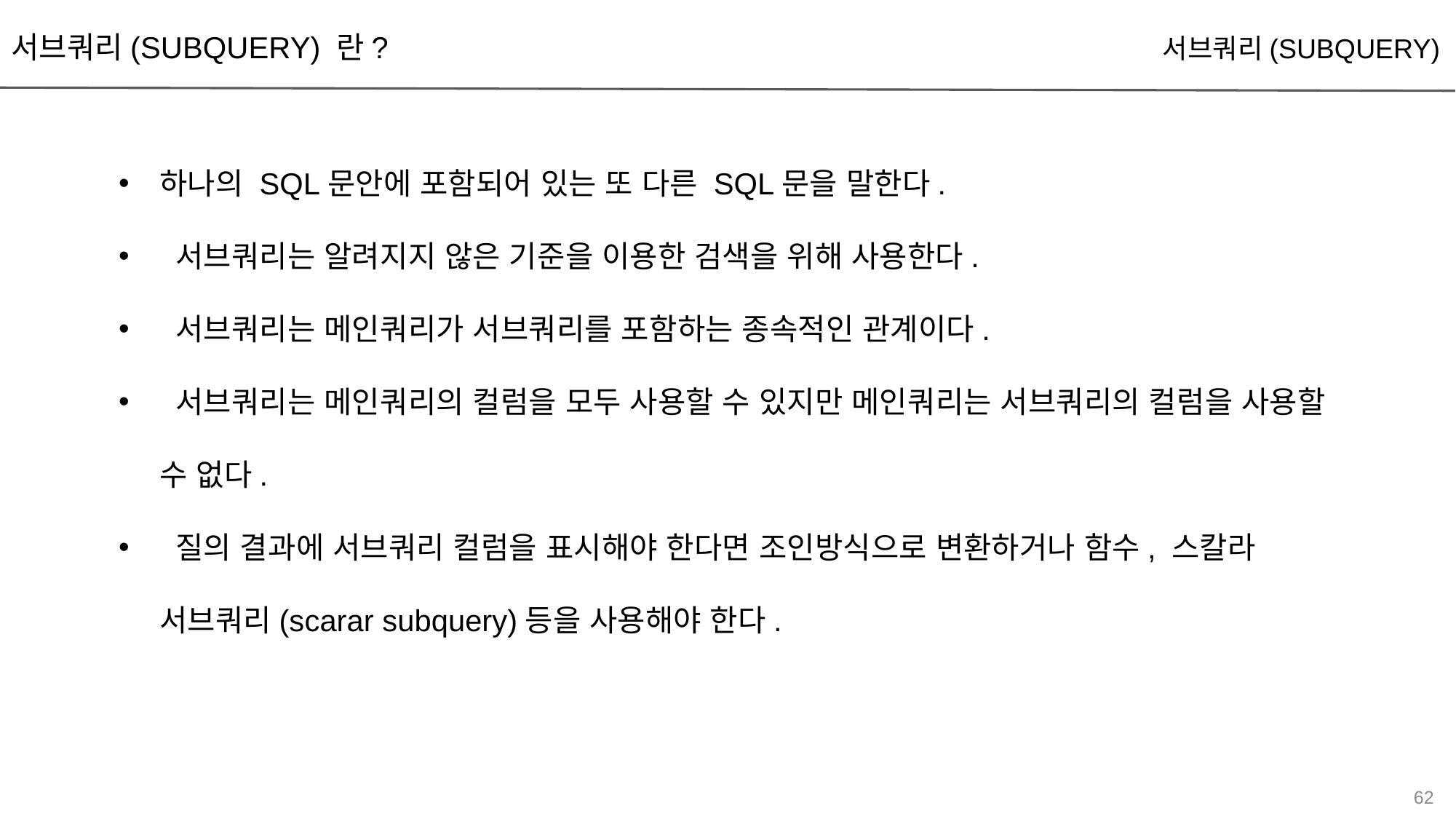

서브쿼리(SUBQUERY) 란?
서브쿼리(SUBQUERY)
하나의 SQL문안에 포함되어 있는 또 다른 SQL문을 말한다.
 서브쿼리는 알려지지 않은 기준을 이용한 검색을 위해 사용한다.
 서브쿼리는 메인쿼리가 서브쿼리를 포함하는 종속적인 관계이다.
 서브쿼리는 메인쿼리의 컬럼을 모두 사용할 수 있지만 메인쿼리는 서브쿼리의 컬럼을 사용할 수 없다.
 질의 결과에 서브쿼리 컬럼을 표시해야 한다면 조인방식으로 변환하거나 함수, 스칼라 서브쿼리(scarar subquery)등을 사용해야 한다.
62